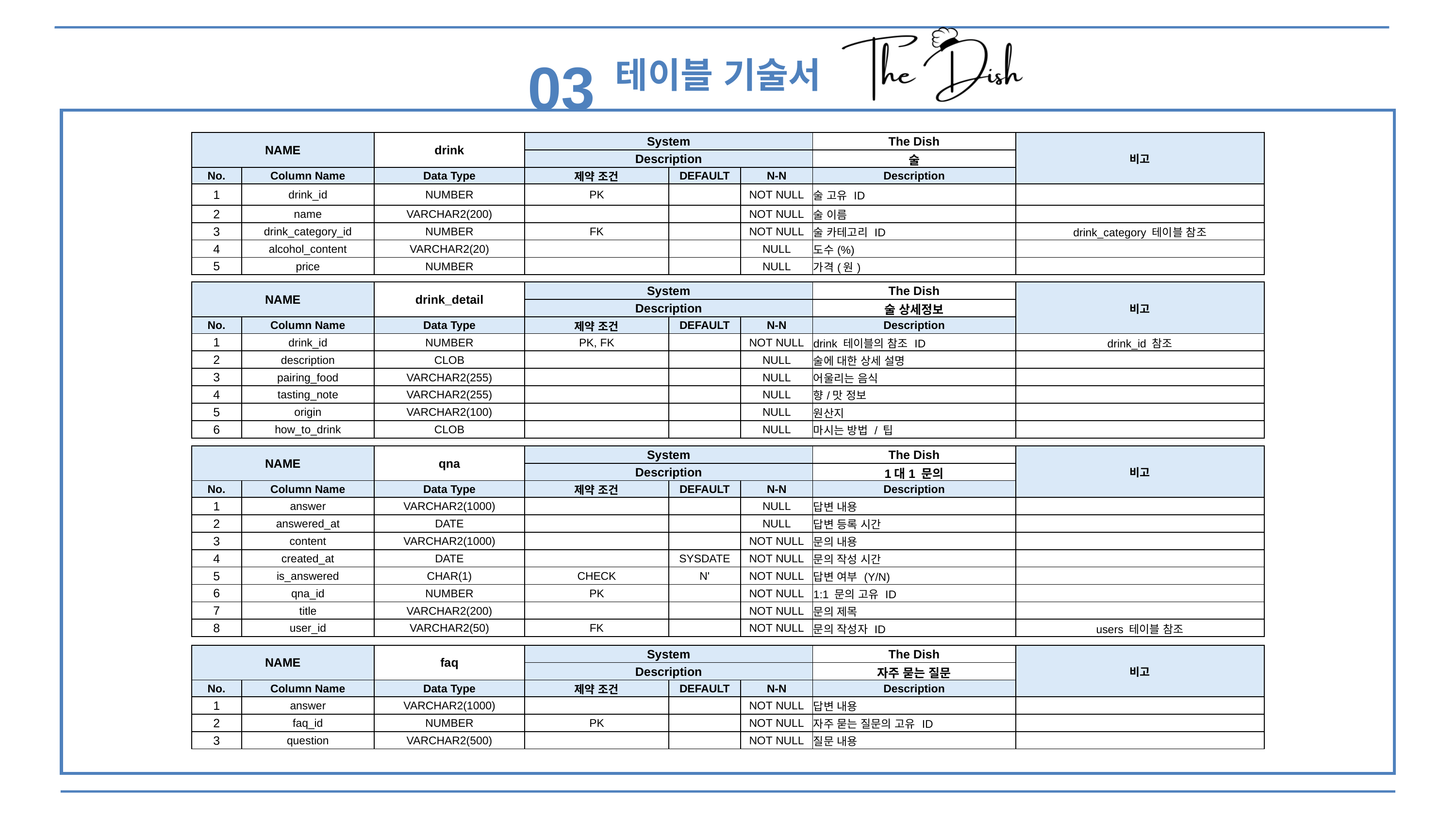

03
테이블 기술서

| NAME |  | drink | System |  |  | The Dish | 비고 |
| --- | --- | --- | --- | --- | --- | --- | --- |
|  |  |  | Description |  |  | 술 |  |
| No. | Column Name | Data Type | 제약 조건 | DEFAULT | N-N | Description |  |
| 1 | drink\_id | NUMBER | PK |  | NOT NULL | 술 고유 ID |  |
| 2 | name | VARCHAR2(200) |  |  | NOT NULL | 술 이름 |  |
| 3 | drink\_category\_id | NUMBER | FK |  | NOT NULL | 술 카테고리 ID | drink\_category 테이블 참조 |
| 4 | alcohol\_content | VARCHAR2(20) |  |  | NULL | 도수(%) |  |
| 5 | price | NUMBER |  |  | NULL | 가격(원) |  |
| NAME |  | drink\_detail | System |  |  | The Dish | 비고 |
| --- | --- | --- | --- | --- | --- | --- | --- |
|  |  |  | Description |  |  | 술 상세정보 |  |
| No. | Column Name | Data Type | 제약 조건 | DEFAULT | N-N | Description |  |
| 1 | drink\_id | NUMBER | PK, FK |  | NOT NULL | drink 테이블의 참조 ID | drink\_id 참조 |
| 2 | description | CLOB |  |  | NULL | 술에 대한 상세 설명 |  |
| 3 | pairing\_food | VARCHAR2(255) |  |  | NULL | 어울리는 음식 |  |
| 4 | tasting\_note | VARCHAR2(255) |  |  | NULL | 향/맛 정보 |  |
| 5 | origin | VARCHAR2(100) |  |  | NULL | 원산지 |  |
| 6 | how\_to\_drink | CLOB |  |  | NULL | 마시는 방법 / 팁 |  |
| NAME |  | qna | System |  |  | The Dish | 비고 |
| --- | --- | --- | --- | --- | --- | --- | --- |
|  |  |  | Description |  |  | 1대1 문의 |  |
| No. | Column Name | Data Type | 제약 조건 | DEFAULT | N-N | Description |  |
| 1 | answer | VARCHAR2(1000) |  |  | NULL | 답변 내용 |  |
| 2 | answered\_at | DATE |  |  | NULL | 답변 등록 시간 |  |
| 3 | content | VARCHAR2(1000) |  |  | NOT NULL | 문의 내용 |  |
| 4 | created\_at | DATE |  | SYSDATE | NOT NULL | 문의 작성 시간 |  |
| 5 | is\_answered | CHAR(1) | CHECK | N' | NOT NULL | 답변 여부 (Y/N) |  |
| 6 | qna\_id | NUMBER | PK |  | NOT NULL | 1:1 문의 고유 ID |  |
| 7 | title | VARCHAR2(200) |  |  | NOT NULL | 문의 제목 |  |
| 8 | user\_id | VARCHAR2(50) | FK |  | NOT NULL | 문의 작성자 ID | users 테이블 참조 |
| NAME |  | faq | System |  |  | The Dish | 비고 |
| --- | --- | --- | --- | --- | --- | --- | --- |
|  |  |  | Description |  |  | 자주 묻는 질문 |  |
| No. | Column Name | Data Type | 제약 조건 | DEFAULT | N-N | Description |  |
| 1 | answer | VARCHAR2(1000) |  |  | NOT NULL | 답변 내용 |  |
| 2 | faq\_id | NUMBER | PK |  | NOT NULL | 자주 묻는 질문의 고유 ID |  |
| 3 | question | VARCHAR2(500) |  |  | NOT NULL | 질문 내용 |  |